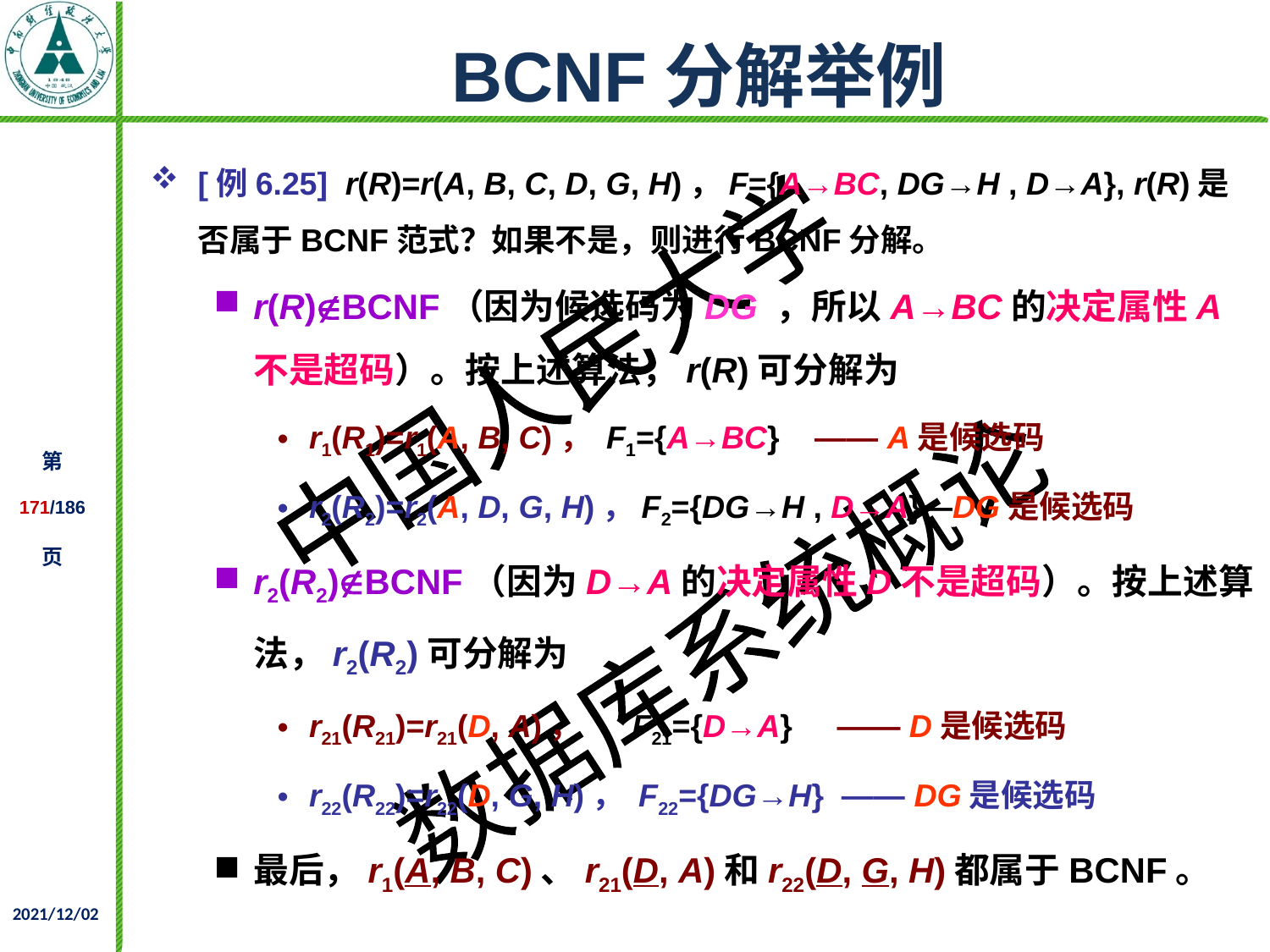

# BCNF分解举例
[例6.25]  r(R)=r(A, B, C, D, G, H)，F={A→BC, DG→H , D→A}, r(R)是否属于BCNF范式？如果不是，则进行BCNF分解。
r(R)∉BCNF（因为候选码为DG ，所以A→BC的决定属性A不是超码）。按上述算法，r(R)可分解为
r1(R1)=r1(A, B, C)， F1={A→BC}    —— A是候选码
r2(R2)=r2(A, D, G, H)，F2={DG→H , D→A}—DG是候选码
r2(R2)∉BCNF（因为D→A的决定属性D不是超码）。按上述算法，r2(R2)可分解为
r21(R21)=r21(D, A)，      F21={D→A}     —— D是候选码
r22(R22)=r22(D, G, H)， F22={DG→H}  —— DG是候选码
最后，r1(A, B, C)、r21(D, A)和r22(D, G, H)都属于BCNF。
2021/12/02